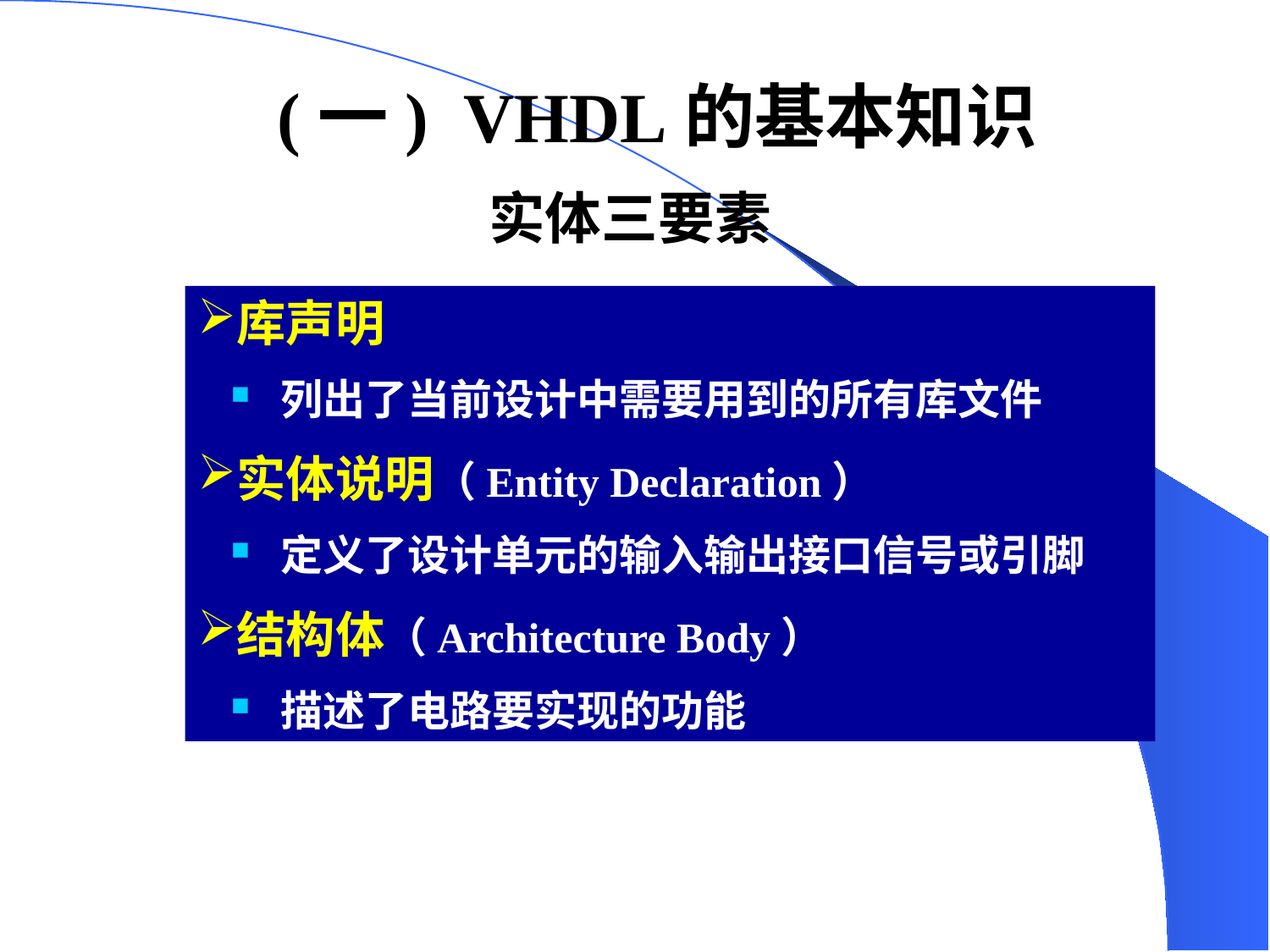

(一)  VHDL的基本知识
实体三要素
库声明
 列出了当前设计中需要用到的所有库文件
实体说明（Entity Declaration）
 定义了设计单元的输入输出接口信号或引脚
结构体（Architecture Body）
 描述了电路要实现的功能